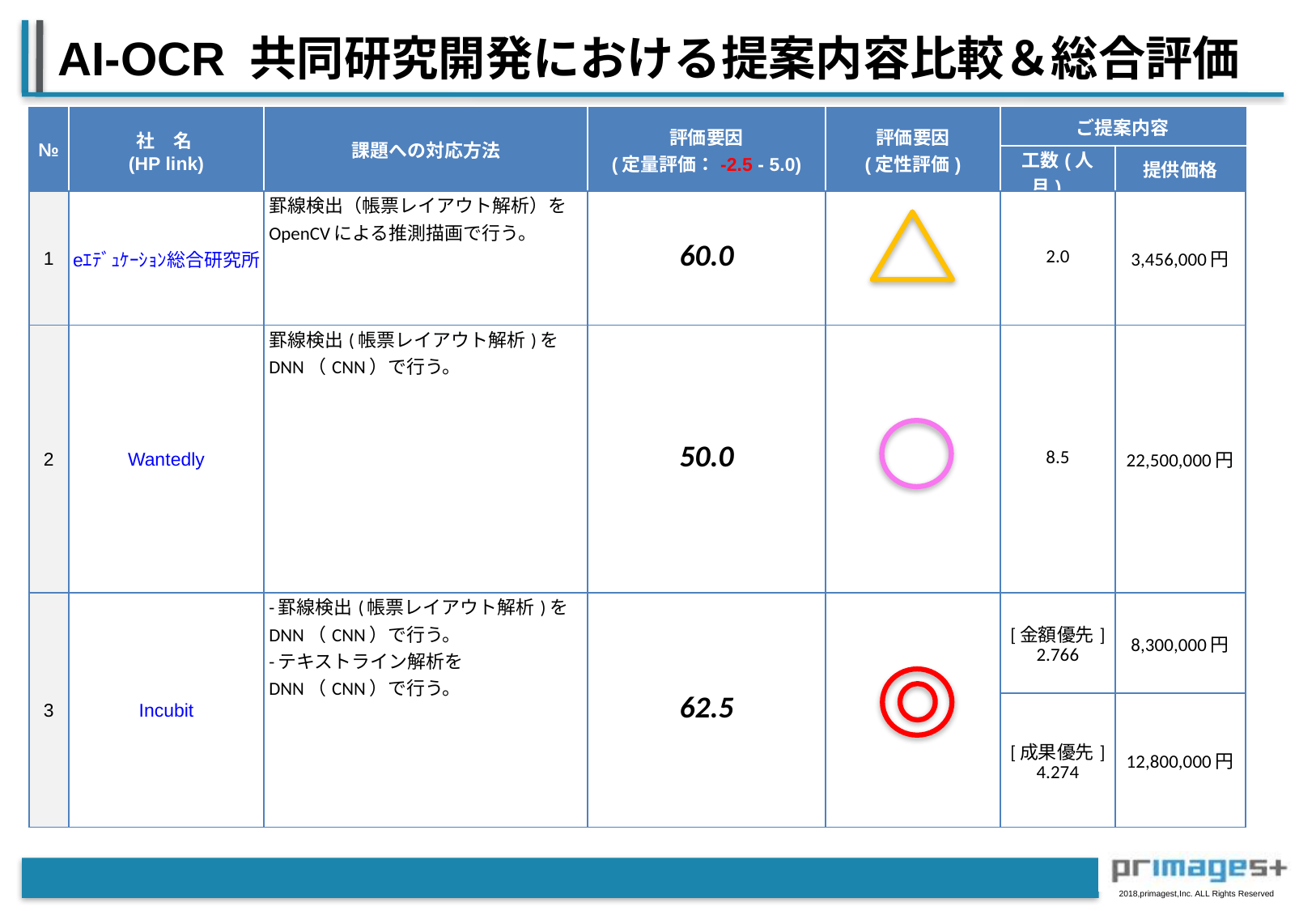

AI-OCR 共同研究開発における提案内容比較＆総合評価
| № | 社　名 (HP link) | 課題への対応方法 | 評価要因 (定量評価：-2.5 - 5.0) | 評価要因 (定性評価) | ご提案内容 |  |
| --- | --- | --- | --- | --- | --- | --- |
|  |  |  |  |  | 工数(人月) | 提供価格 |
| 1 | eｴﾃﾞｭｹｰｼｮﾝ総合研究所 | 罫線検出（帳票レイアウト解析）をOpenCVによる推測描画で行う。 | 60.0 |  | 2.0 | 3,456,000円 |
| 2 | Wantedly | 罫線検出(帳票レイアウト解析)をDNN（CNN）で行う。 | 50.0 |  | 8.5 | 22,500,000円 |
| 3 | Incubit | -罫線検出(帳票レイアウト解析)をDNN（CNN）で行う。 -テキストライン解析をDNN（CNN）で行う。 | 62.5 |  | [金額優先] 2.766 | 8,300,000円 |
|  |  |  |  |  | [成果優先] 4.274 | 12,800,000円 |